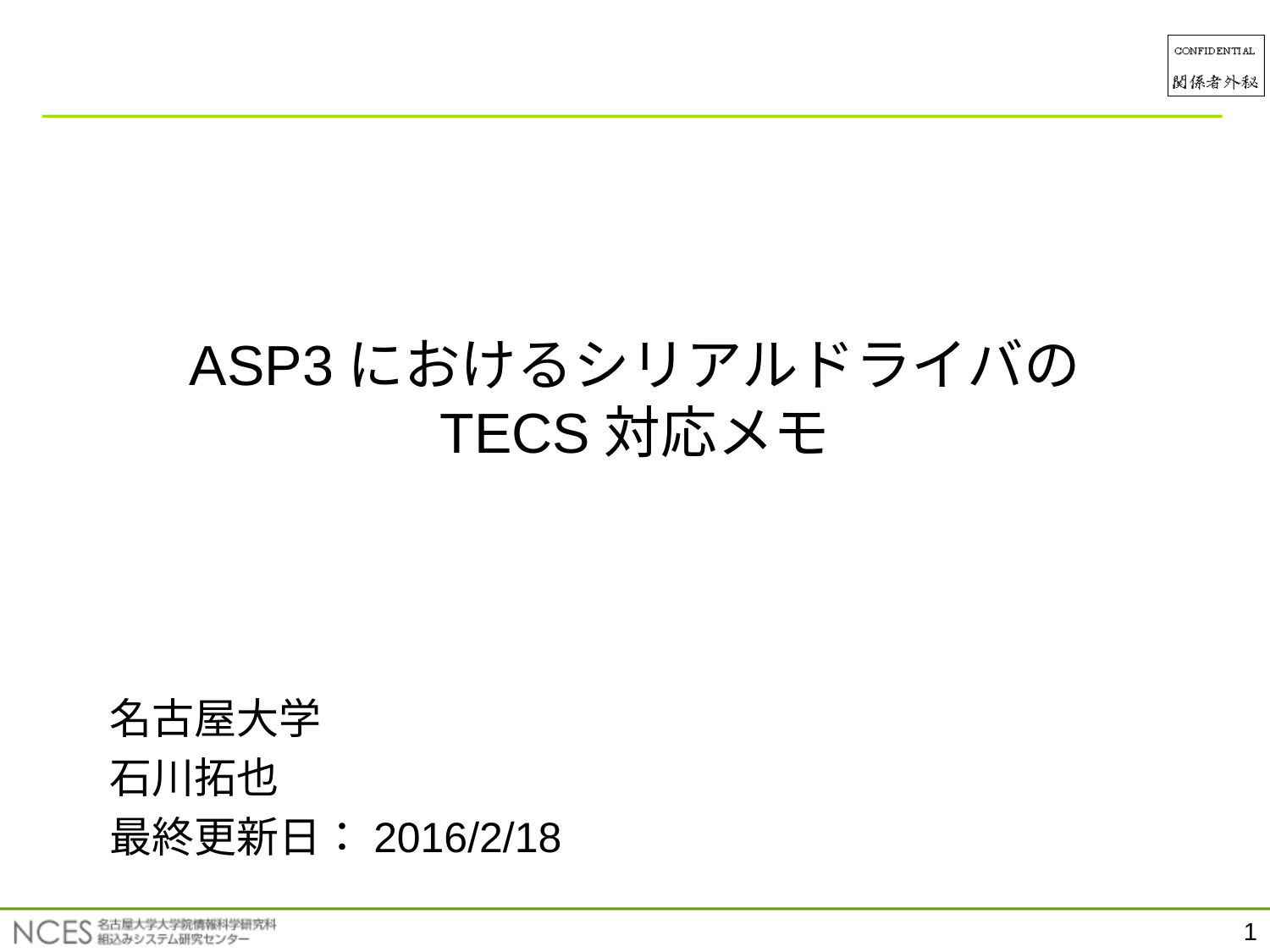

# ASP3におけるシリアルドライバの TECS対応メモ
名古屋大学
石川拓也
最終更新日：2016/2/18
1